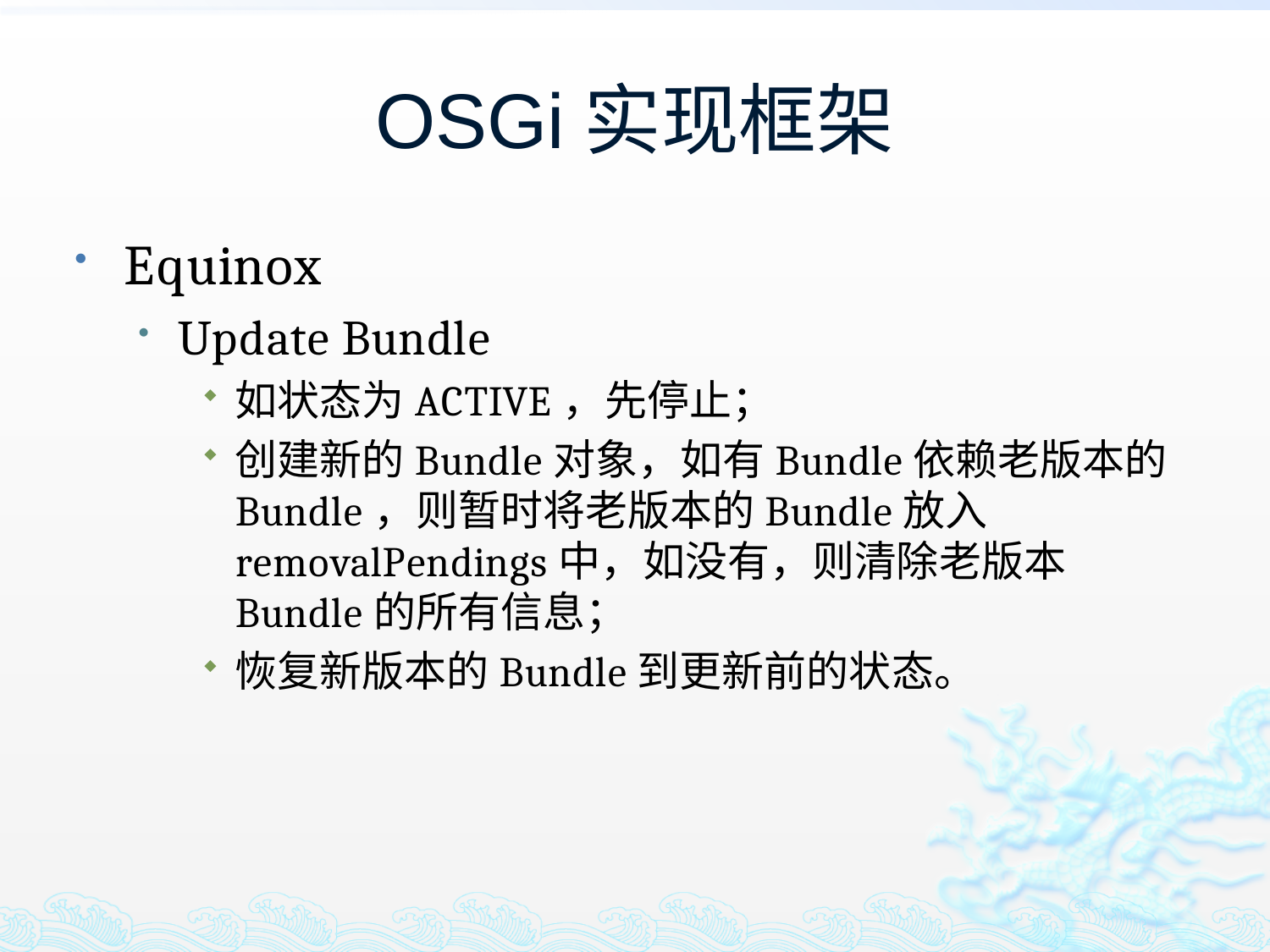

# OSGi实现框架
Equinox
Update Bundle
如状态为ACTIVE，先停止；
创建新的Bundle对象，如有Bundle依赖老版本的Bundle，则暂时将老版本的Bundle放入removalPendings中，如没有，则清除老版本Bundle的所有信息；
恢复新版本的Bundle到更新前的状态。